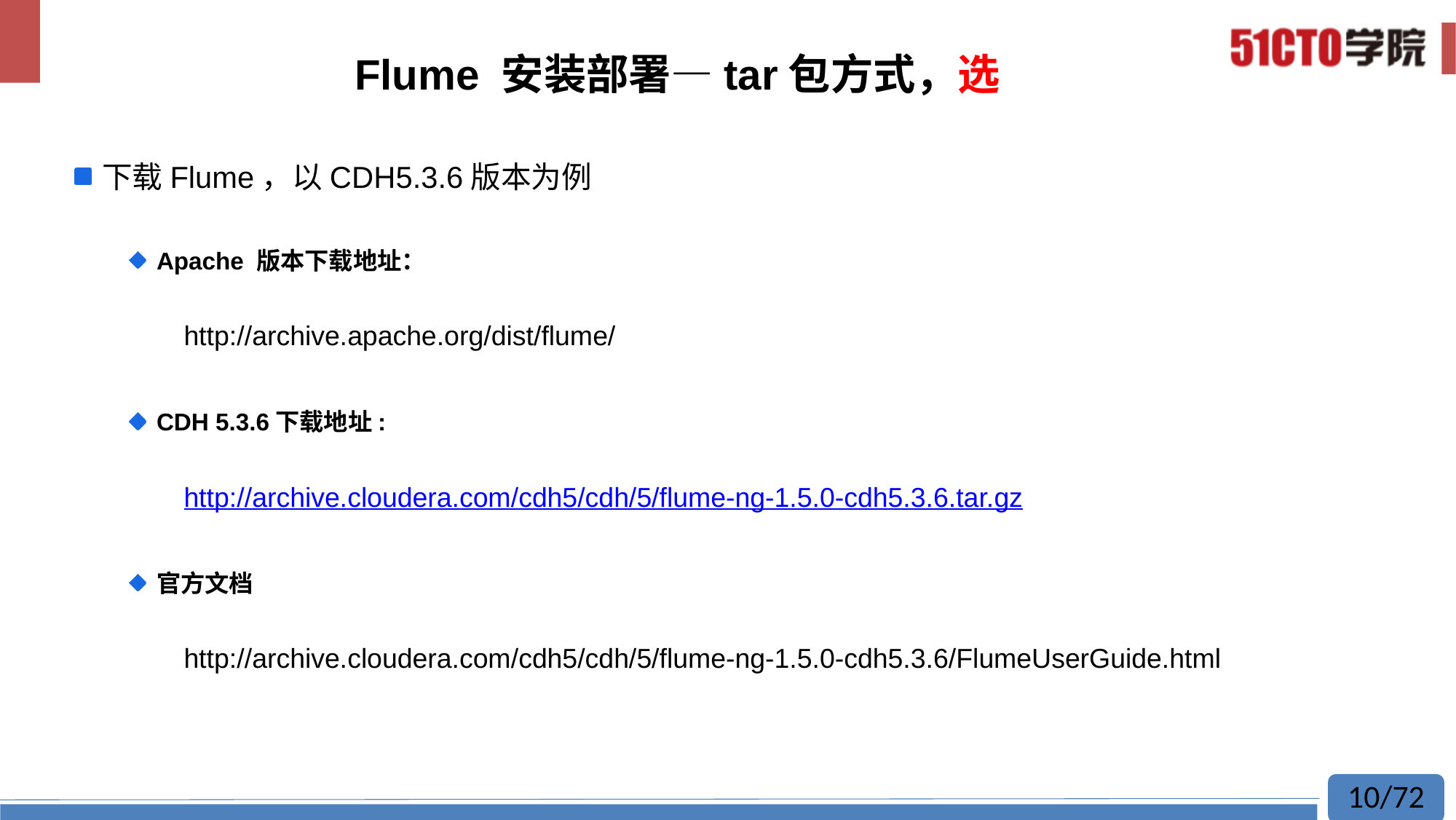

# Flume 安装部署—tar包方式，选
下载Flume，以CDH5.3.6版本为例
Apache 版本下载地址：
	http://archive.apache.org/dist/flume/
CDH 5.3.6下载地址:
 	http://archive.cloudera.com/cdh5/cdh/5/flume-ng-1.5.0-cdh5.3.6.tar.gz
官方文档
 	http://archive.cloudera.com/cdh5/cdh/5/flume-ng-1.5.0-cdh5.3.6/FlumeUserGuide.html